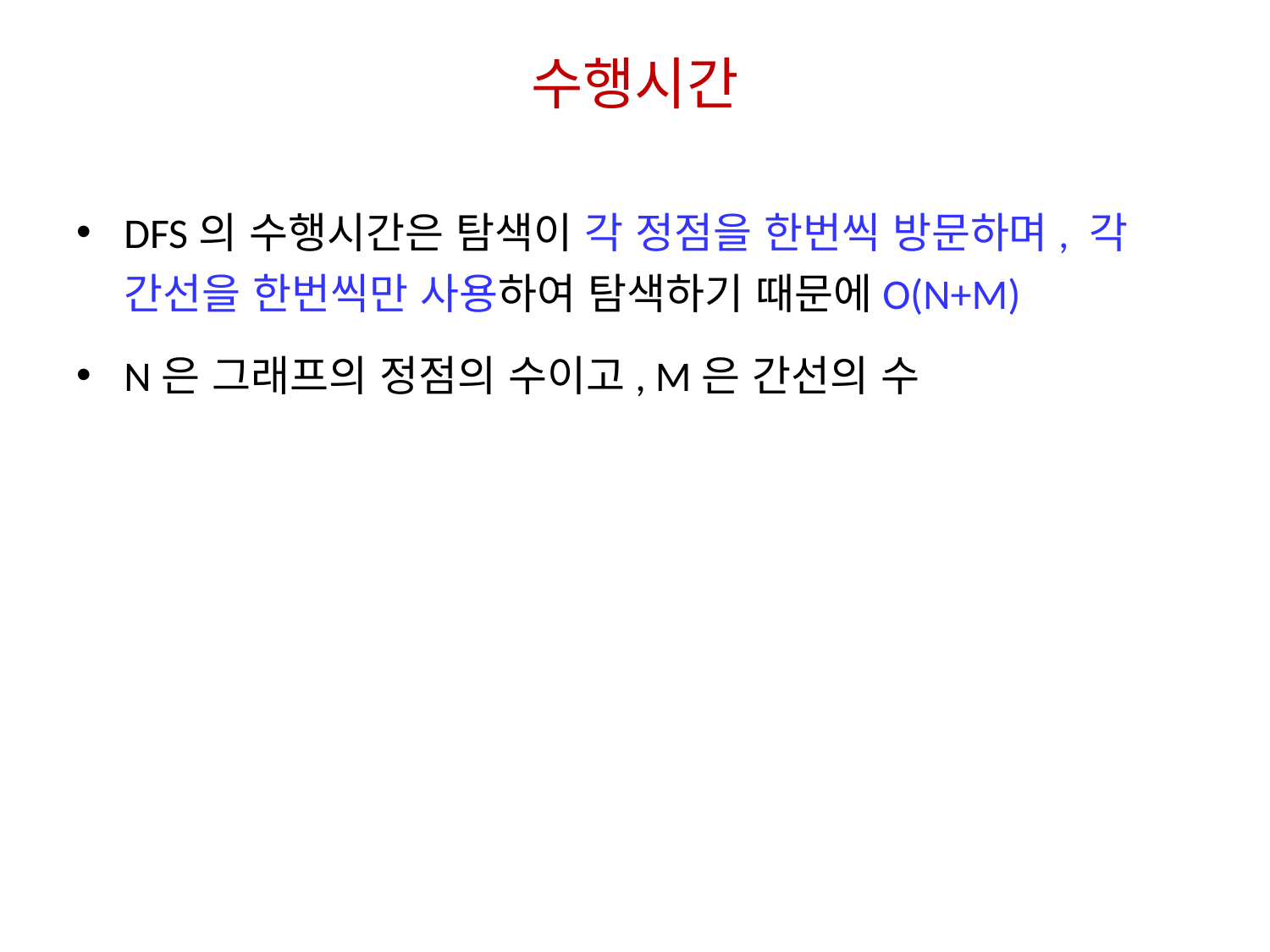

# 수행시간
DFS의 수행시간은 탐색이 각 정점을 한번씩 방문하며, 각 간선을 한번씩만 사용하여 탐색하기 때문에O(N+M)
N은 그래프의 정점의 수이고, M은 간선의 수